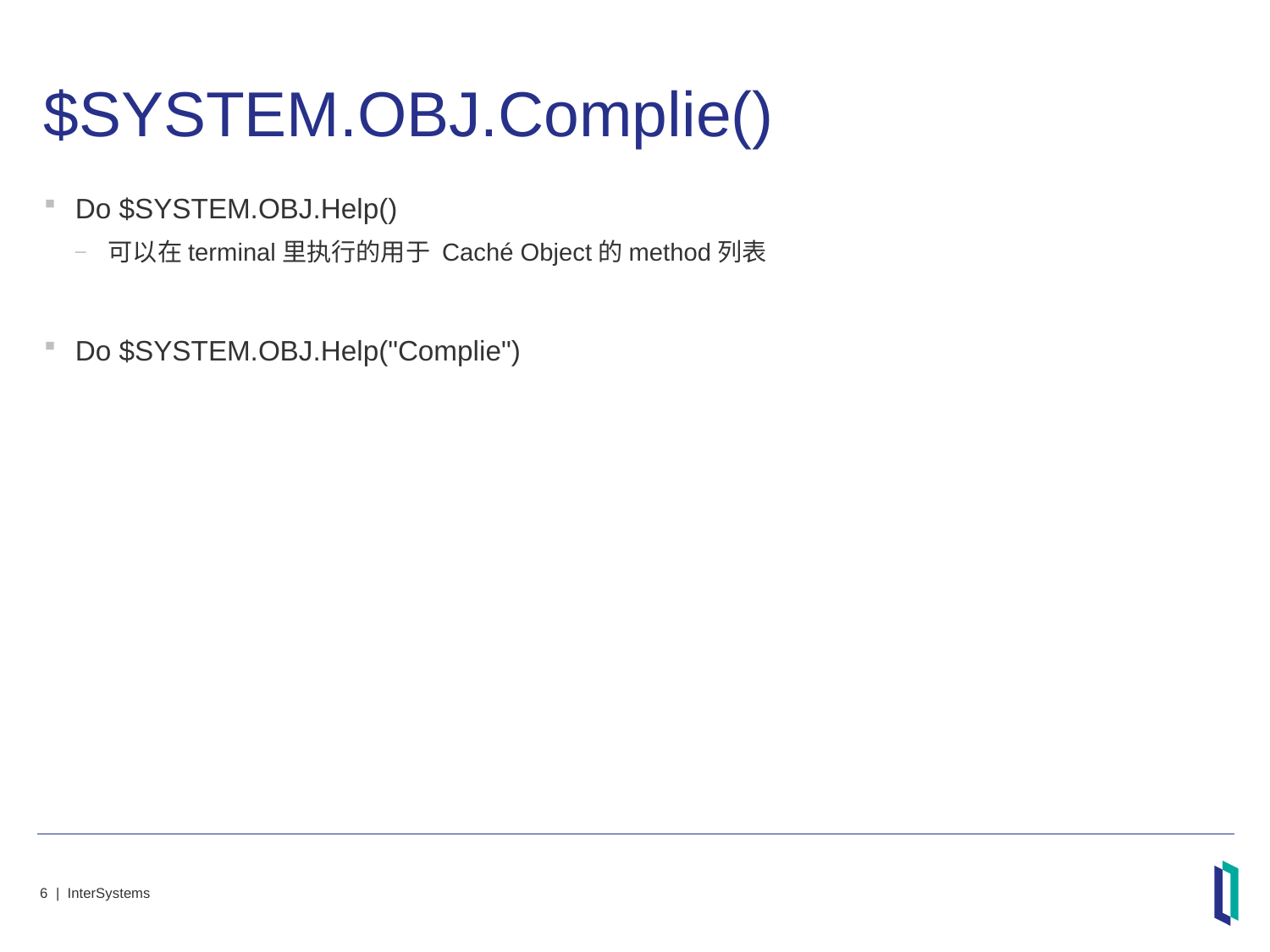

# $SYSTEM.OBJ.Complie()
Do $SYSTEM.OBJ.Help()
可以在terminal里执行的用于 Caché Object的method列表

Do $SYSTEM.OBJ.Help("Complie")